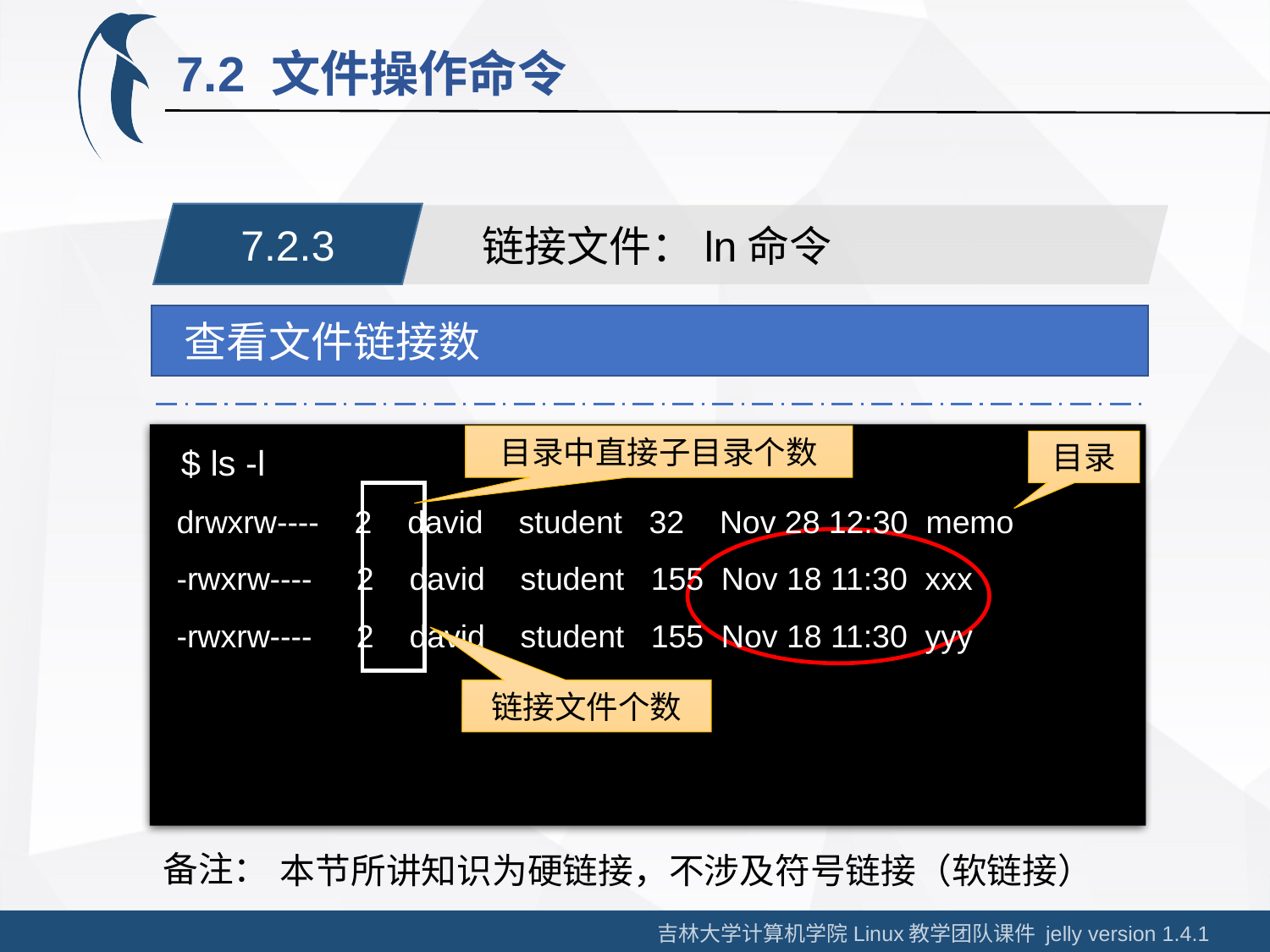

7.2 文件操作命令
7.2.3
链接文件：ln命令
 查看文件链接数

目录中直接子目录个数
目录
$ ls -l
drwxrw----    2    david    student   32    Nov 28 12:30  memo
-rwxrw----     2    david    student   155  Nov 18 11:30  xxx
-rwxrw----     2    david    student   155  Nov 18 11:30  yyy

链接文件个数
备注：
本节所讲知识为硬链接，不涉及符号链接（软链接）